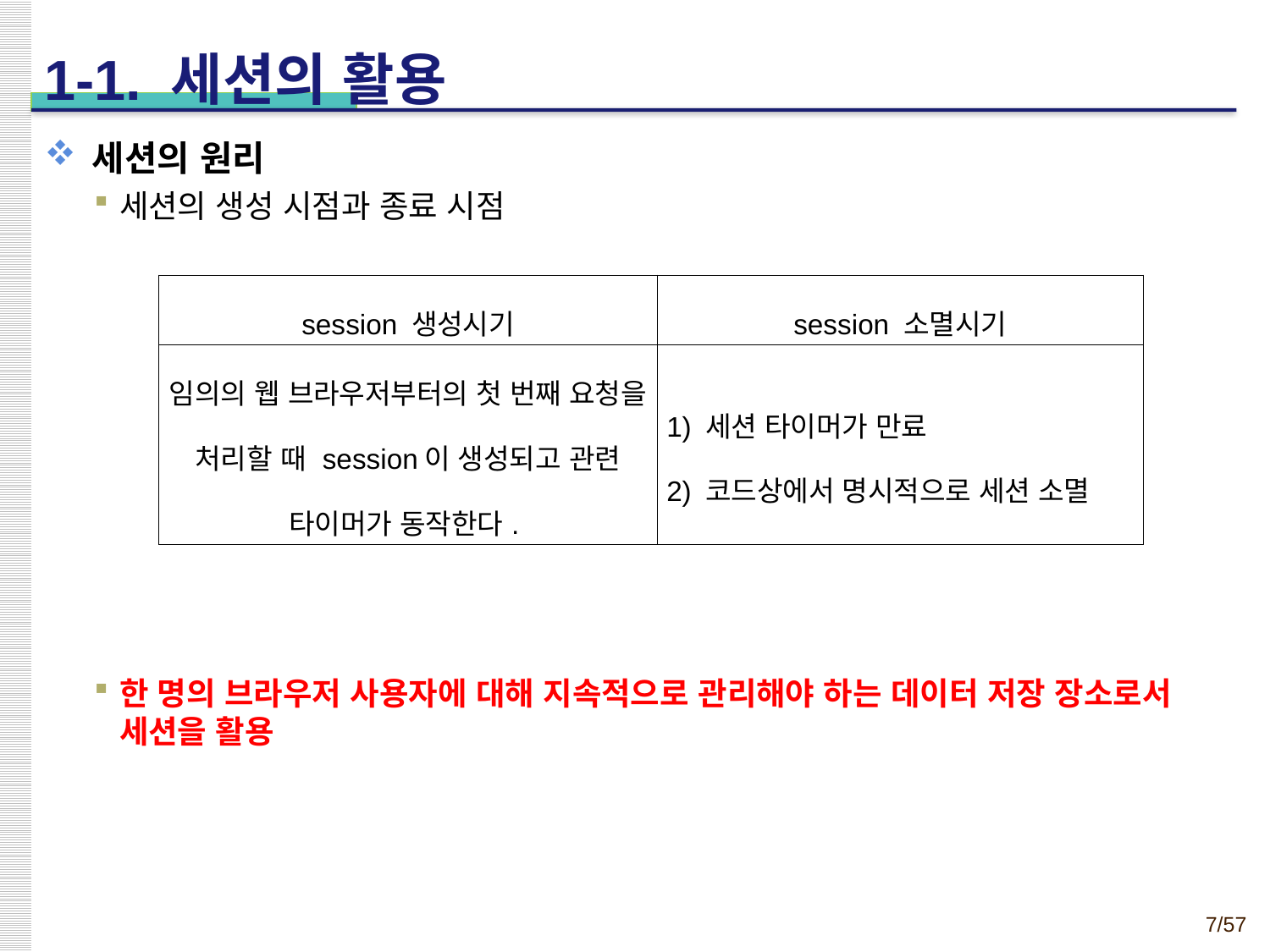

제11장
7/35

# 1-1. 세션의 활용
세션의 원리
세션의 생성 시점과 종료 시점

한 명의 브라우저 사용자에 대해 지속적으로 관리해야 하는 데이터 저장 장소로서 세션을 활용

| session 생성시기 | session 소멸시기 |
| --- | --- |
| 임의의 웹 브라우저부터의 첫 번째 요청을 처리할 때 session이 생성되고 관련 타이머가 동작한다. | 1) 세션 타이머가 만료 2) 코드상에서 명시적으로 세션 소멸 |